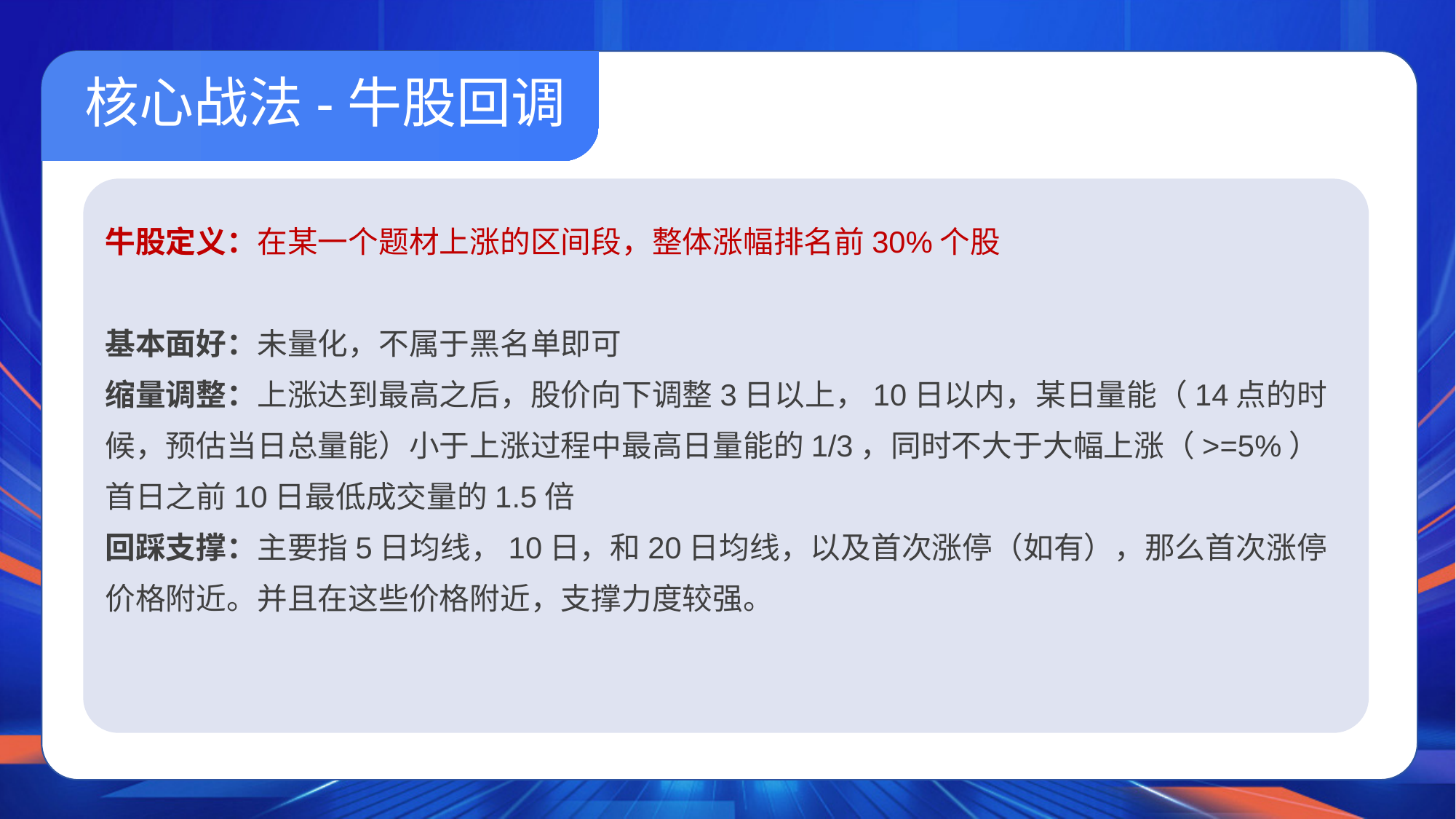

核心战法-牛股回调

牛股定义：在某一个题材上涨的区间段，整体涨幅排名前30%个股

基本面好：未量化，不属于黑名单即可
缩量调整：上涨达到最高之后，股价向下调整3日以上，10日以内，某日量能（14点的时候，预估当日总量能）小于上涨过程中最高日量能的1/3，同时不大于大幅上涨（>=5%）首日之前10日最低成交量的1.5倍
回踩支撑：主要指5日均线，10日，和20日均线，以及首次涨停（如有），那么首次涨停价格附近。并且在这些价格附近，支撑力度较强。